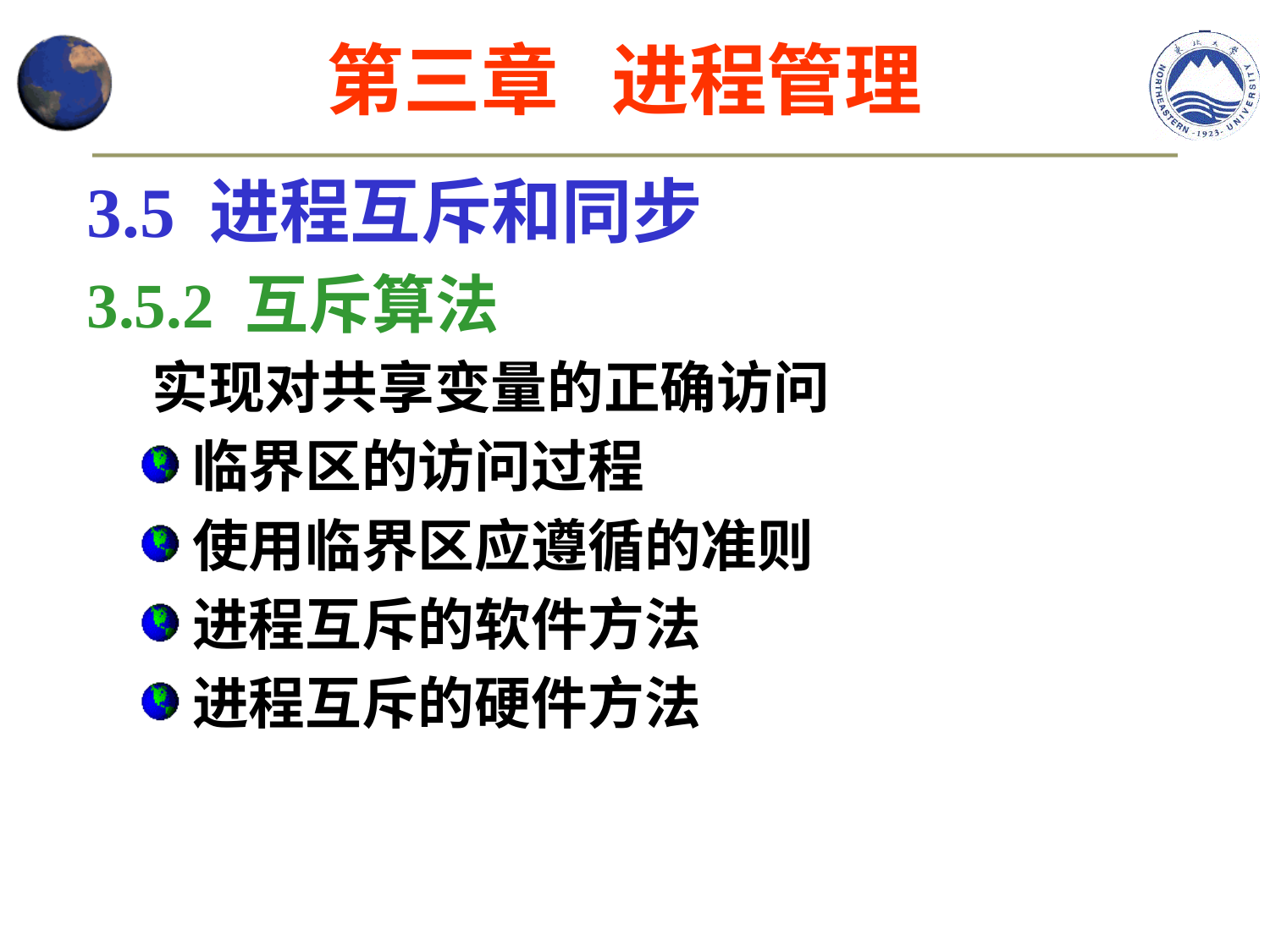

第三章   进程管理
3.5 进程互斥和同步
3.5.2 互斥算法
    实现对共享变量的正确访问
临界区的访问过程
使用临界区应遵循的准则
进程互斥的软件方法
进程互斥的硬件方法